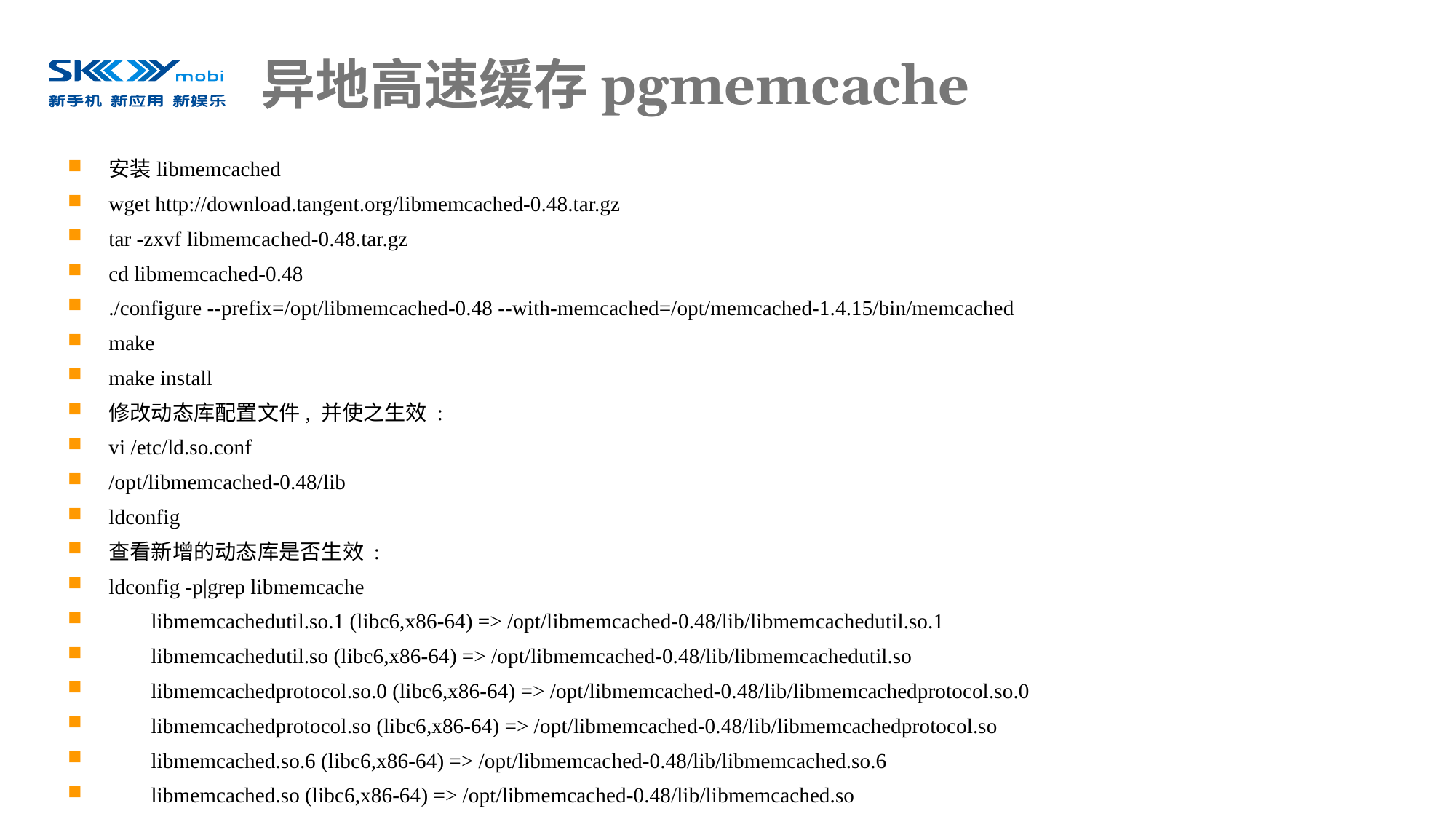

# 异地高速缓存pgmemcache
安装libmemcached
wget http://download.tangent.org/libmemcached-0.48.tar.gz
tar -zxvf libmemcached-0.48.tar.gz
cd libmemcached-0.48
./configure --prefix=/opt/libmemcached-0.48 --with-memcached=/opt/memcached-1.4.15/bin/memcached
make
make install
修改动态库配置文件, 并使之生效 :
vi /etc/ld.so.conf
/opt/libmemcached-0.48/lib
ldconfig
查看新增的动态库是否生效 :
ldconfig -p|grep libmemcache
        libmemcachedutil.so.1 (libc6,x86-64) => /opt/libmemcached-0.48/lib/libmemcachedutil.so.1
        libmemcachedutil.so (libc6,x86-64) => /opt/libmemcached-0.48/lib/libmemcachedutil.so
        libmemcachedprotocol.so.0 (libc6,x86-64) => /opt/libmemcached-0.48/lib/libmemcachedprotocol.so.0
        libmemcachedprotocol.so (libc6,x86-64) => /opt/libmemcached-0.48/lib/libmemcachedprotocol.so
        libmemcached.so.6 (libc6,x86-64) => /opt/libmemcached-0.48/lib/libmemcached.so.6
        libmemcached.so (libc6,x86-64) => /opt/libmemcached-0.48/lib/libmemcached.so